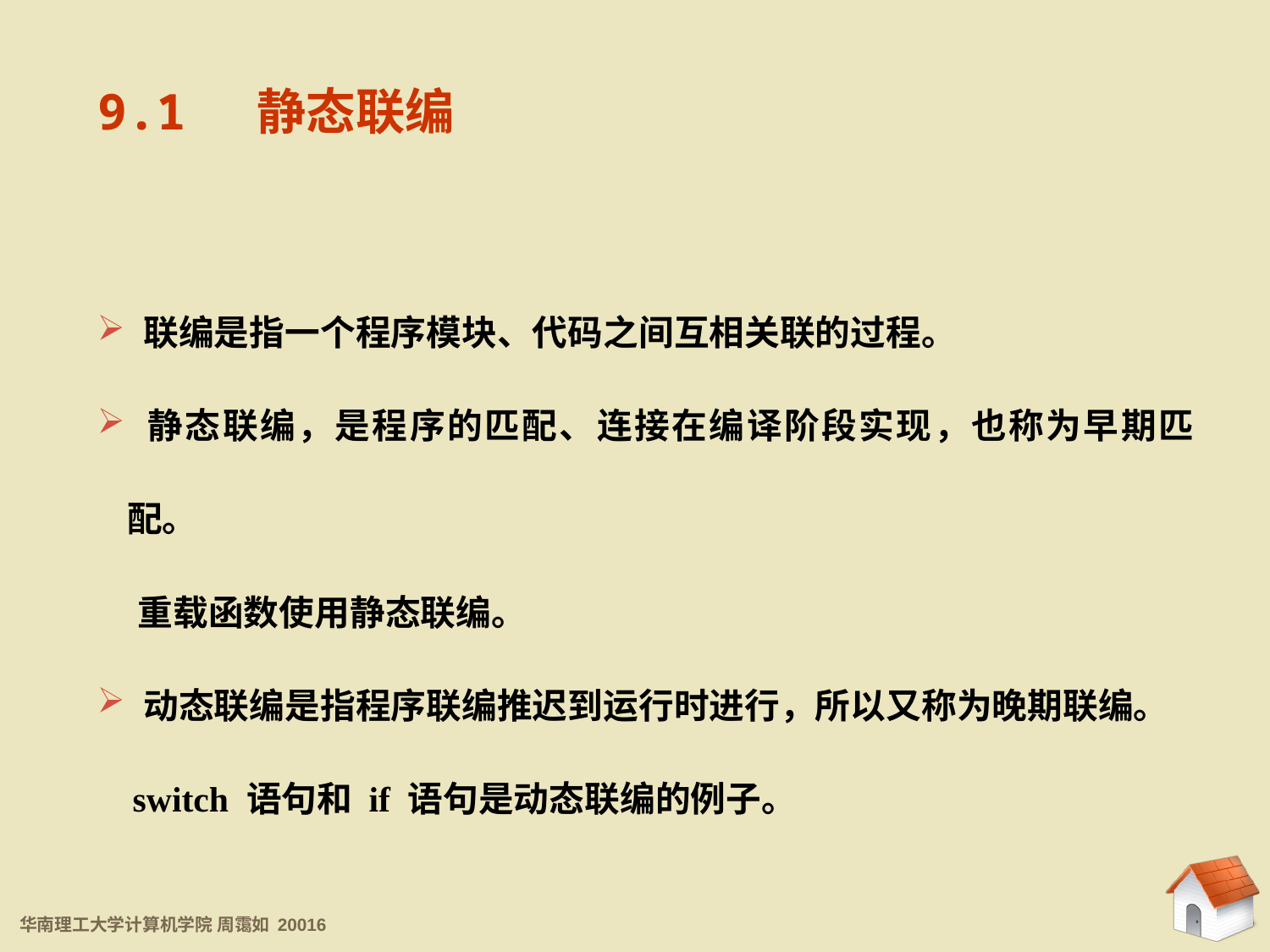

9.1  静态联编
 联编是指一个程序模块、代码之间互相关联的过程。
 静态联编，是程序的匹配、连接在编译阶段实现，也称为早期匹配。
    重载函数使用静态联编。
 动态联编是指程序联编推迟到运行时进行，所以又称为晚期联编。
    switch 语句和 if 语句是动态联编的例子。